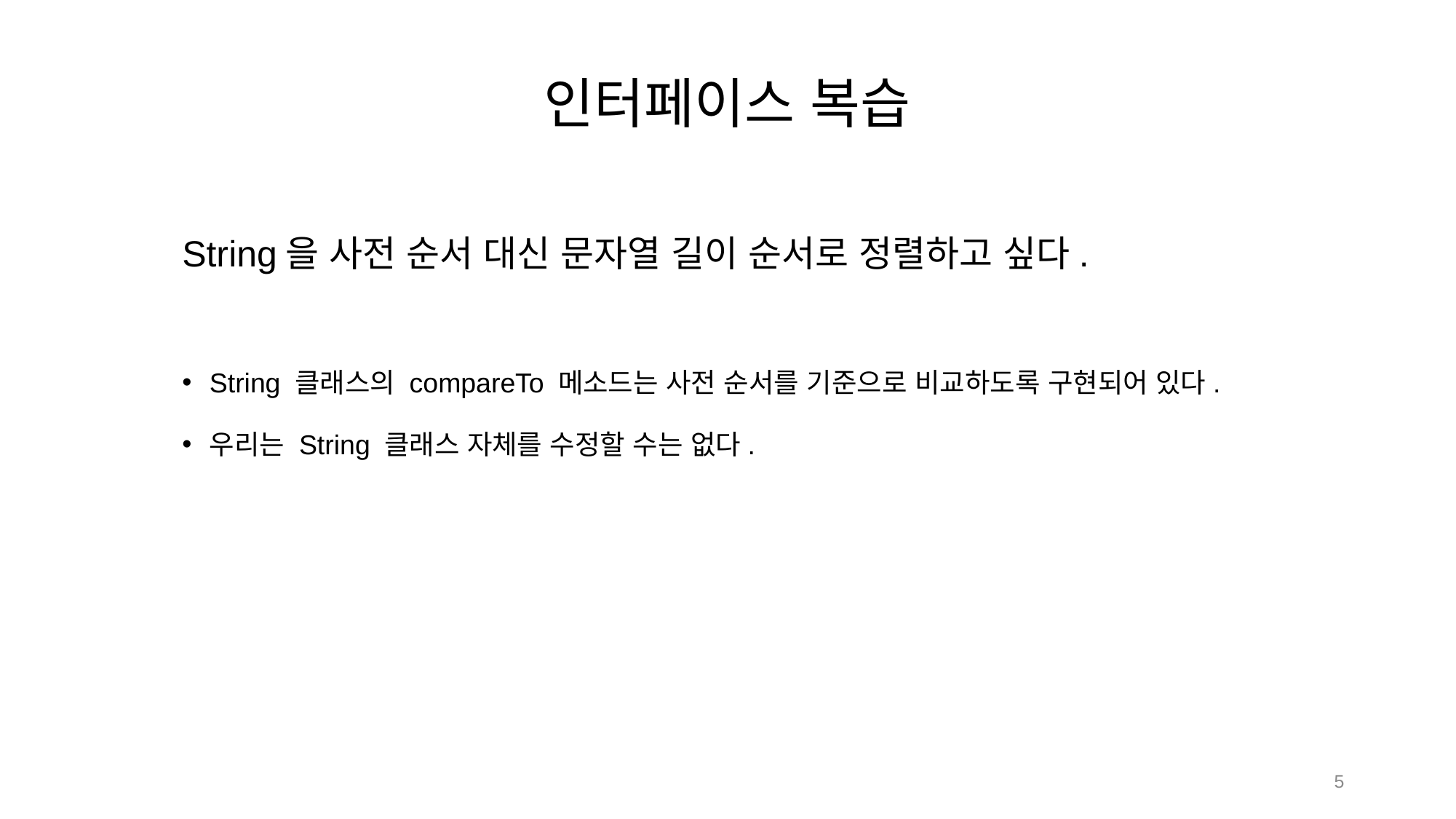

# 인터페이스 복습
String을 사전 순서 대신 문자열 길이 순서로 정렬하고 싶다.

String 클래스의 compareTo 메소드는 사전 순서를 기준으로 비교하도록 구현되어 있다.
우리는 String 클래스 자체를 수정할 수는 없다.

5